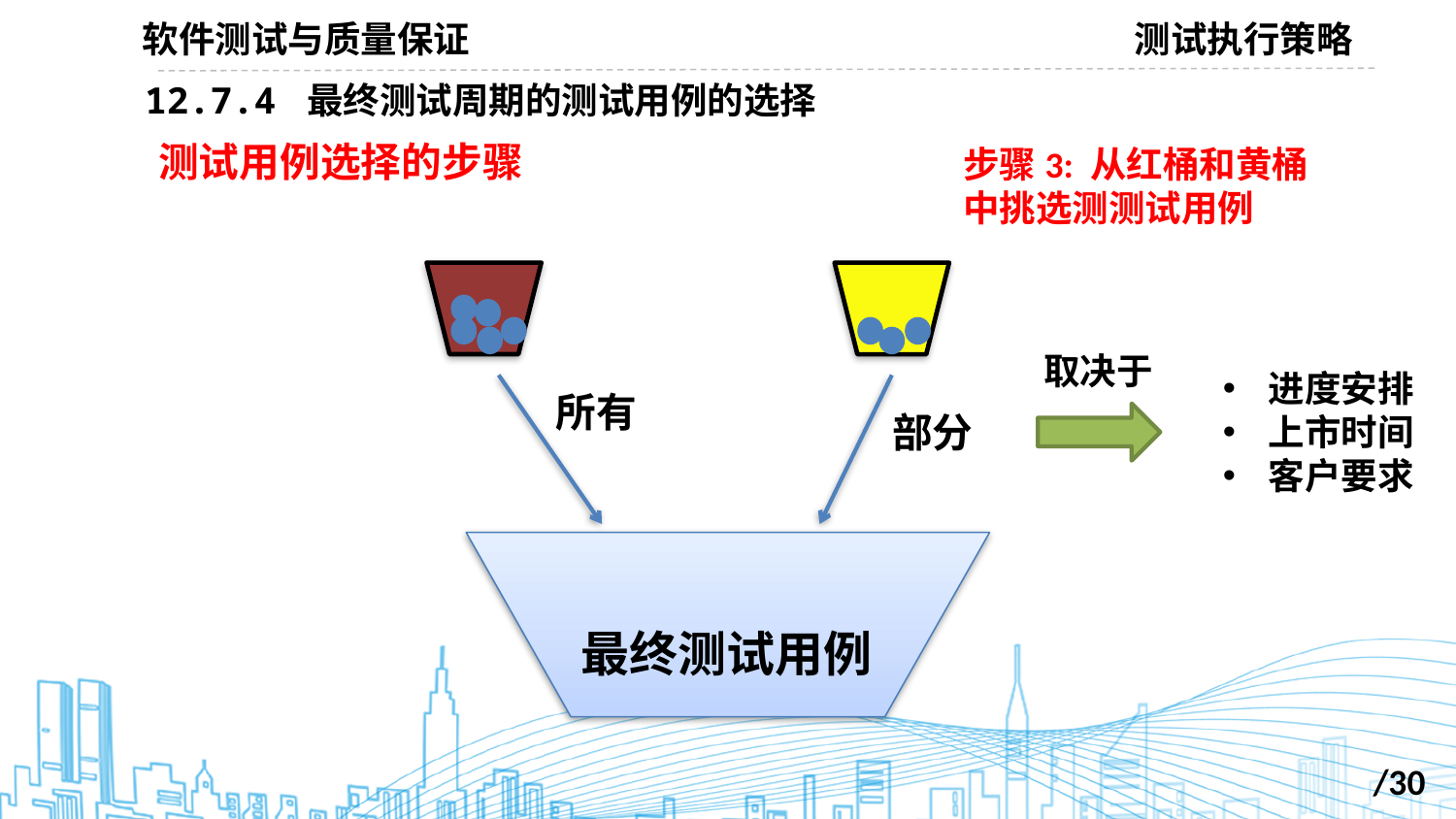

软件测试与质量保证
测试执行策略
12.7.4 最终测试周期的测试用例的选择
测试用例选择的步骤
步骤3: 从红桶和黄桶中挑选测测试用例

取决于
进度安排
上市时间
客户要求
所有
部分

最终测试用例
20